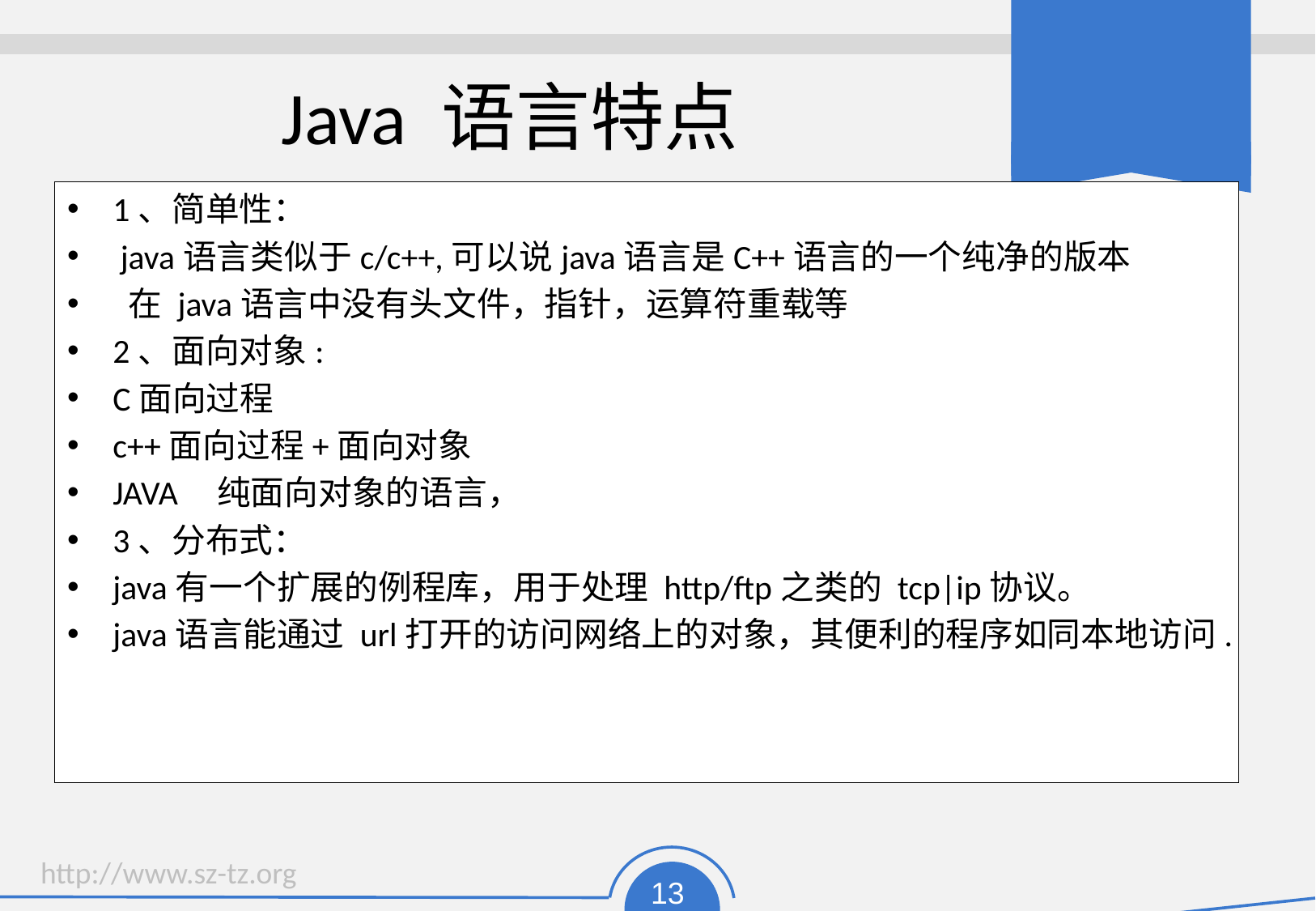

# Java 语言特点
1、简单性：
 java语言类似于c/c++,可以说java语言是C++语言的一个纯净的版本
 在 java语言中没有头文件，指针，运算符重载等
2、面向对象:
C面向过程
c++面向过程+面向对象
JAVA    纯面向对象的语言，
3、分布式：
java有一个扩展的例程库，用于处理 http/ftp之类的 tcp|ip协议。
java语言能通过 url打开的访问网络上的对象，其便利的程序如同本地访问.